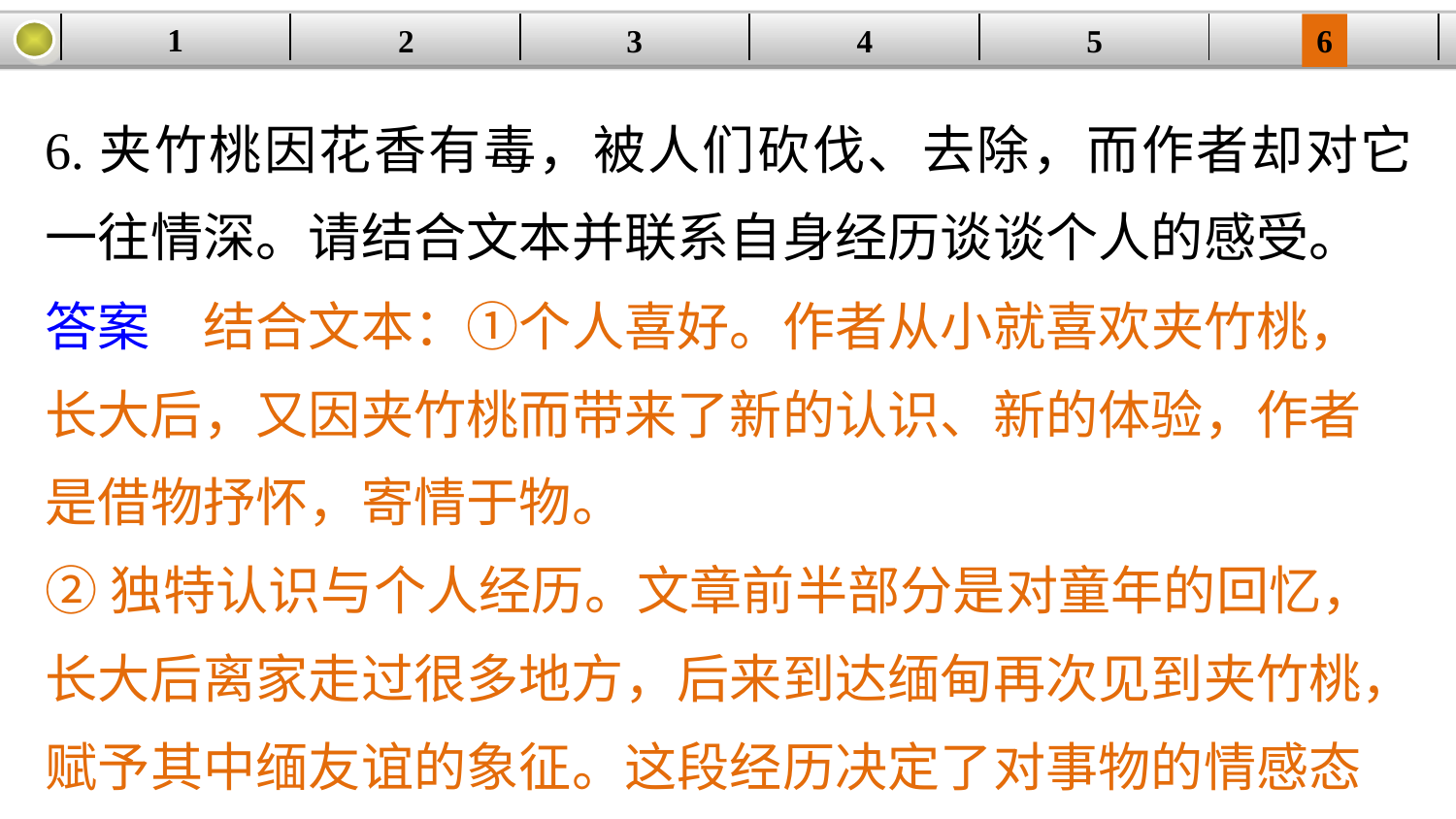

1
2
3
4
|  |  |  |  |  |  |
| --- | --- | --- | --- | --- | --- |
5
6

6.夹竹桃因花香有毒，被人们砍伐、去除，而作者却对它一往情深。请结合文本并联系自身经历谈谈个人的感受。
答案　结合文本：①个人喜好。作者从小就喜欢夹竹桃，长大后，又因夹竹桃而带来了新的认识、新的体验，作者是借物抒怀，寄情于物。
②独特认识与个人经历。文章前半部分是对童年的回忆，长大后离家走过很多地方，后来到达缅甸再次见到夹竹桃，赋予其中缅友谊的象征。这段经历决定了对事物的情感态度。